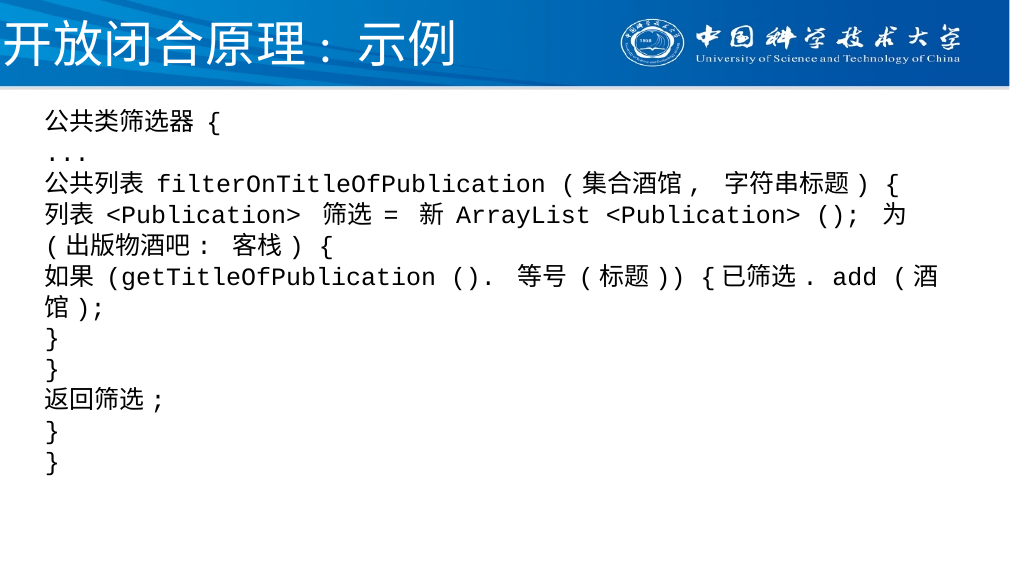

# 开放闭合原理: 示例
公共类筛选器 {
...
公共列表 filterOnTitleOfPublication (集合酒馆, 字符串标题) {
列表 <Publication> 筛选 = 新 ArrayList <Publication> (); 为 (出版物酒吧: 客栈) {
如果 (getTitleOfPublication (). 等号 (标题)) {已筛选. add (酒馆);
}
}
返回筛选;
}
}